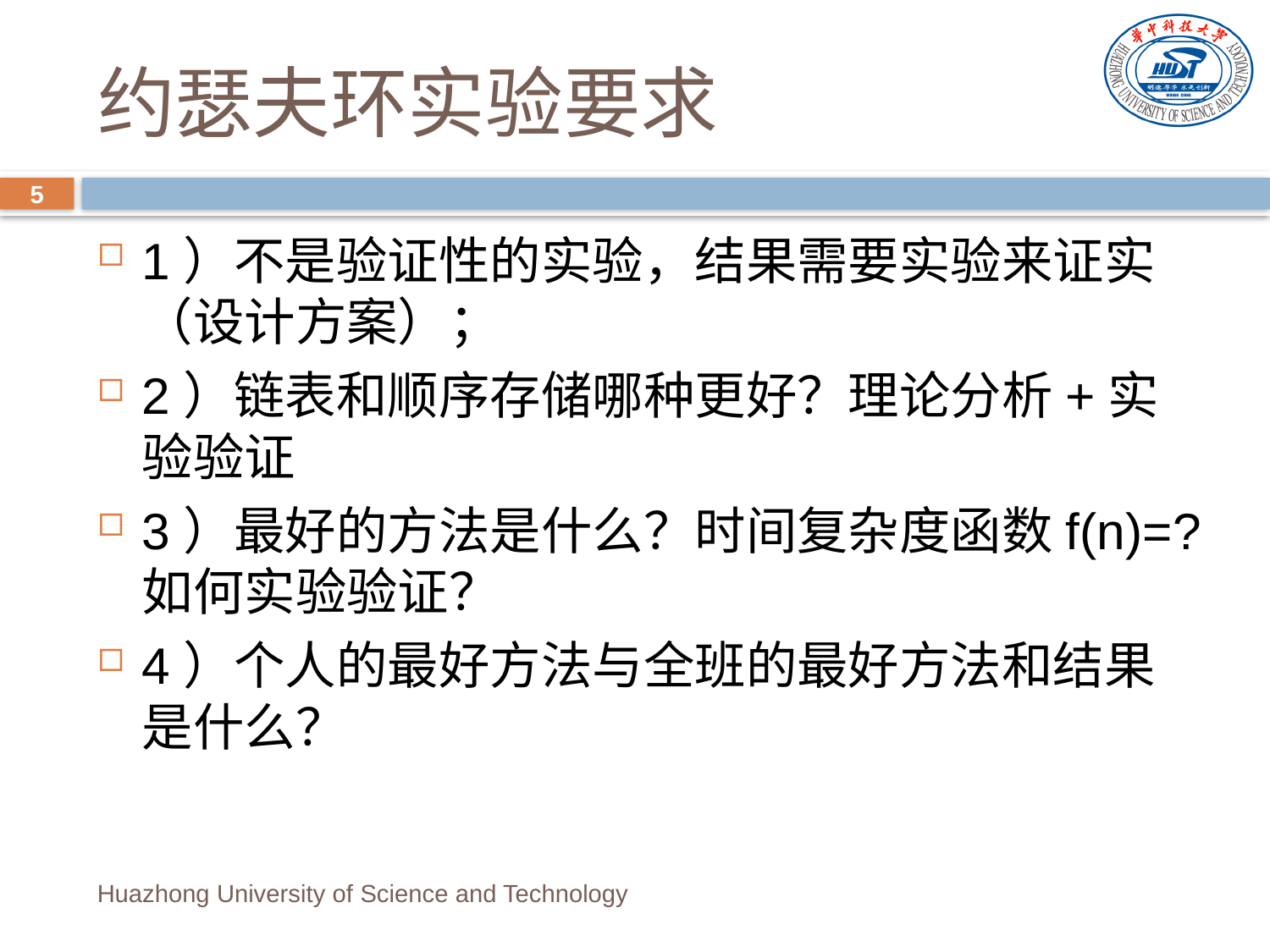

# 约瑟夫环实验要求
5
1）不是验证性的实验，结果需要实验来证实（设计方案）；
2）链表和顺序存储哪种更好？理论分析+实验验证
3）最好的方法是什么？时间复杂度函数f(n)=?如何实验验证？
4）个人的最好方法与全班的最好方法和结果是什么？

Huazhong University of Science and Technology